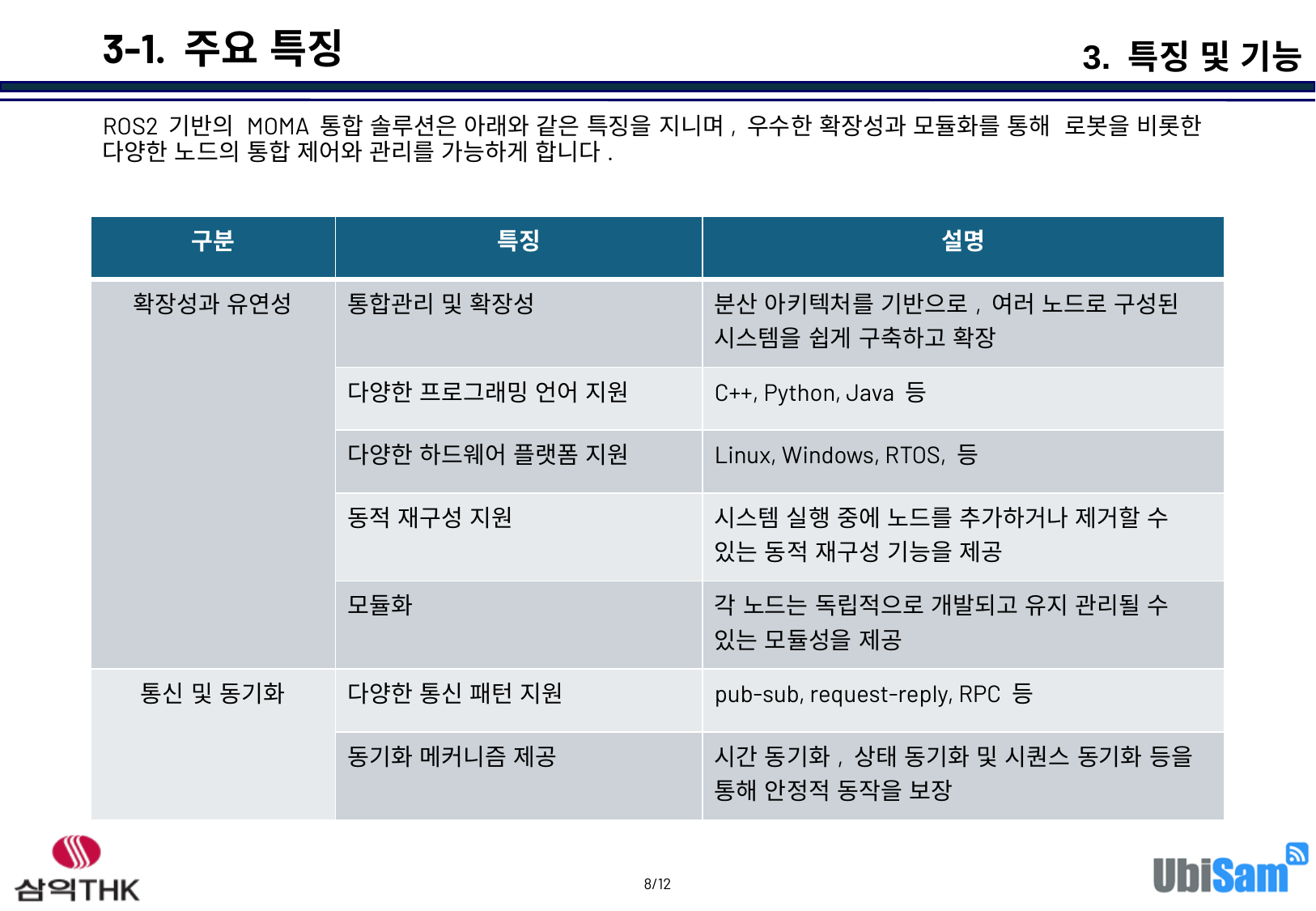

3. 특징 및 기능
# 3-1. 주요 특징
ROS2 기반의 MOMA 통합 솔루션은 아래와 같은 특징을 지니며, 우수한 확장성과 모듈화를 통해  로봇을 비롯한 다양한 노드의 통합 제어와 관리를 가능하게 합니다.
| 구분 | 특징 | 설명 |
| --- | --- | --- |
| 확장성과 유연성 | 통합관리 및 확장성 | 분산 아키텍처를 기반으로, 여러 노드로 구성된 시스템을 쉽게 구축하고 확장 |
|  | 다양한 프로그래밍 언어 지원 | C++, Python, Java 등 |
|  | 다양한 하드웨어 플랫폼 지원 | Linux, Windows, RTOS, 등 |
|  | 동적 재구성 지원 | 시스템 실행 중에 노드를 추가하거나 제거할 수 있는 동적 재구성 기능을 제공 |
|  | 모듈화 | 각 노드는 독립적으로 개발되고 유지 관리될 수 있는 모듈성을 제공 |
| 통신 및 동기화 | 다양한 통신 패턴 지원 | pub-sub, request-reply, RPC 등 |
|  | 동기화 메커니즘 제공 | 시간 동기화, 상태 동기화 및 시퀀스 동기화 등을 통해 안정적 동작을 보장 |